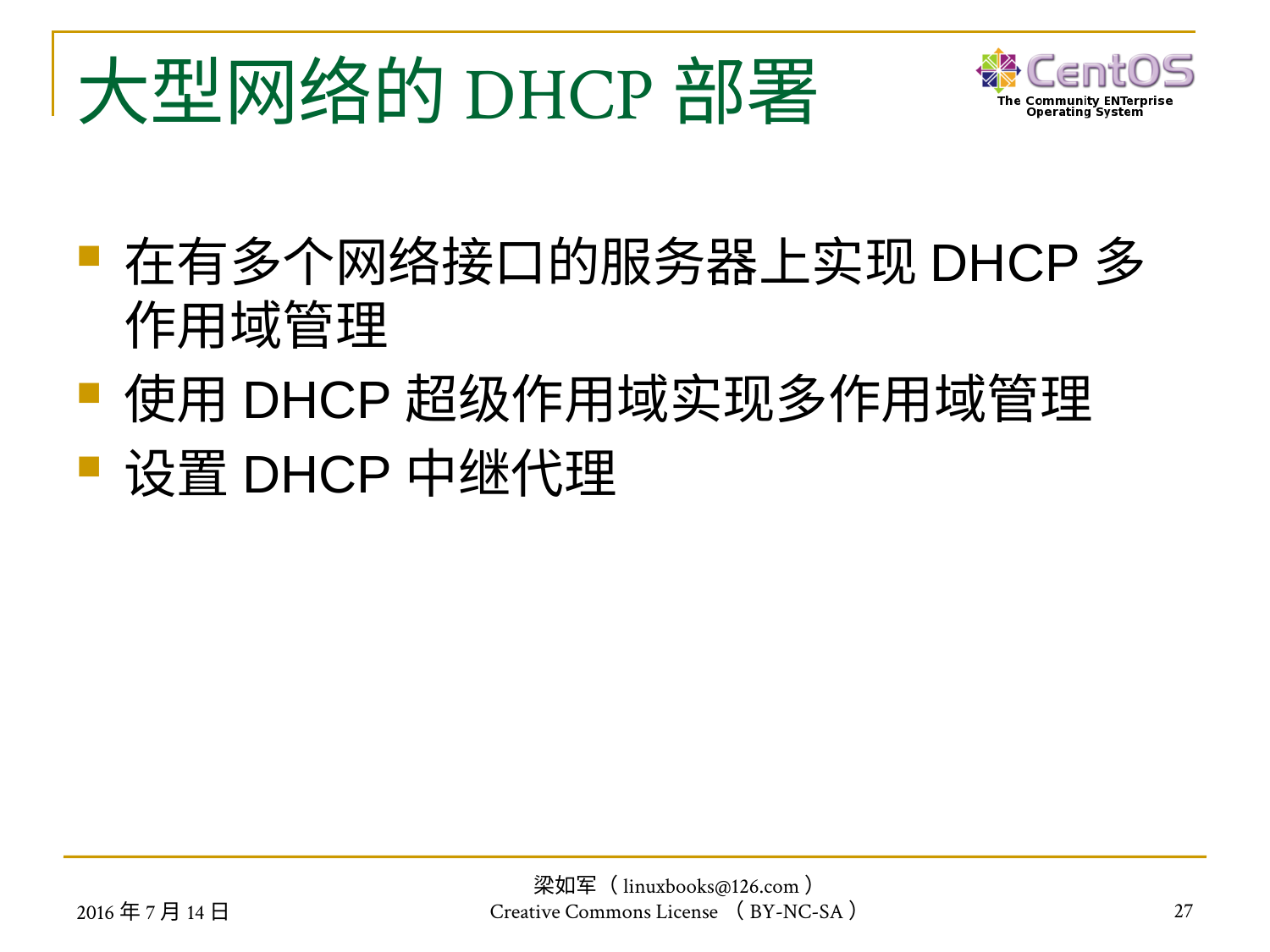

# 大型网络的DHCP部署
在有多个网络接口的服务器上实现DHCP多作用域管理
使用DHCP超级作用域实现多作用域管理
设置DHCP中继代理
梁如军（linuxbooks@126.com）
Creative Commons License（BY-NC-SA）
2016年7月14日
27